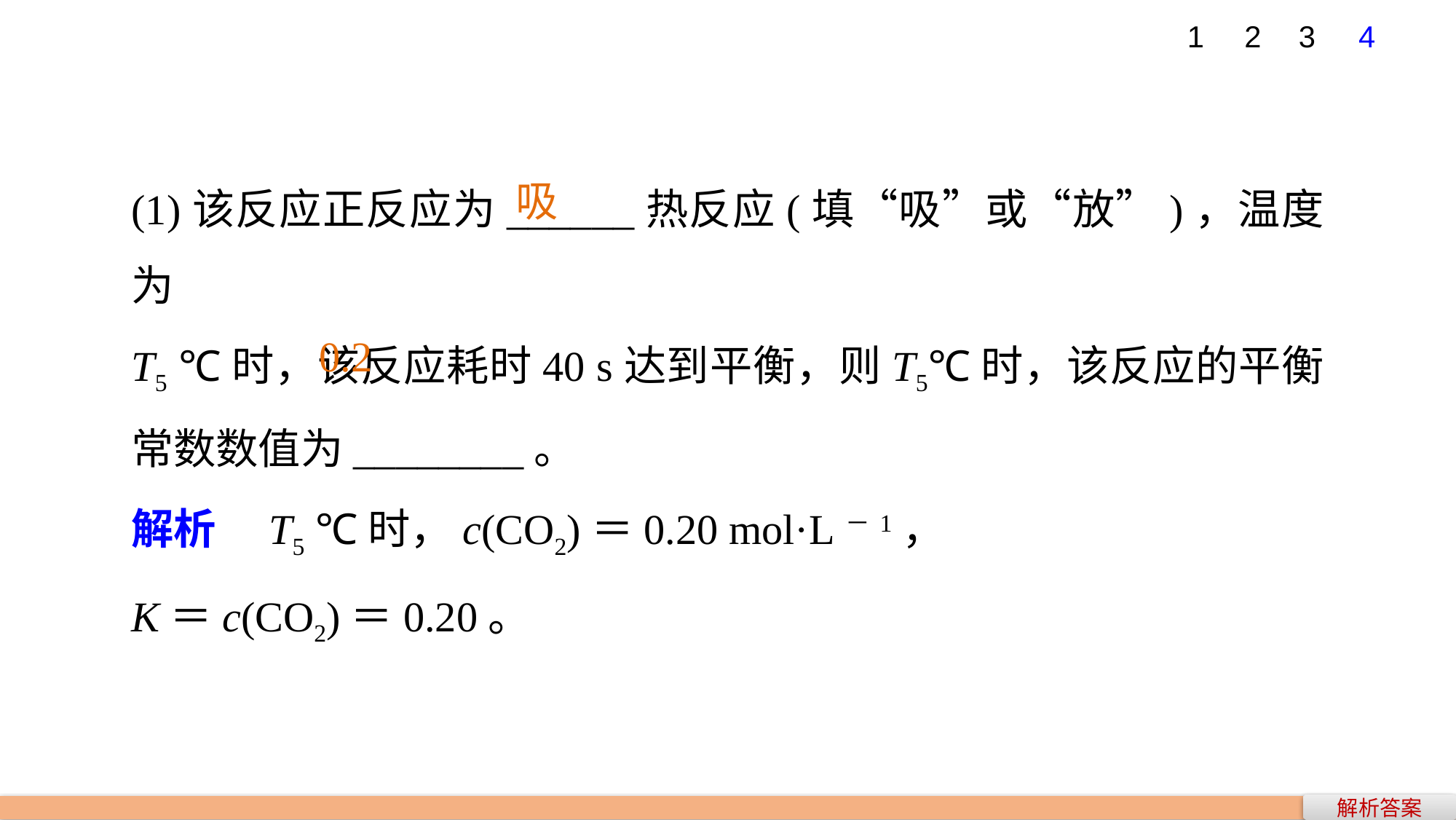

1
2
3
4
(1)该反应正反应为______热反应(填“吸”或“放”)，温度为
T5 ℃时，该反应耗时40 s达到平衡，则T5℃时，该反应的平衡常数数值为________。
解析　T5 ℃时，c(CO2)＝0.20 mol·L－1，
K＝c(CO2)＝0.20。
吸
 0.2
解析答案